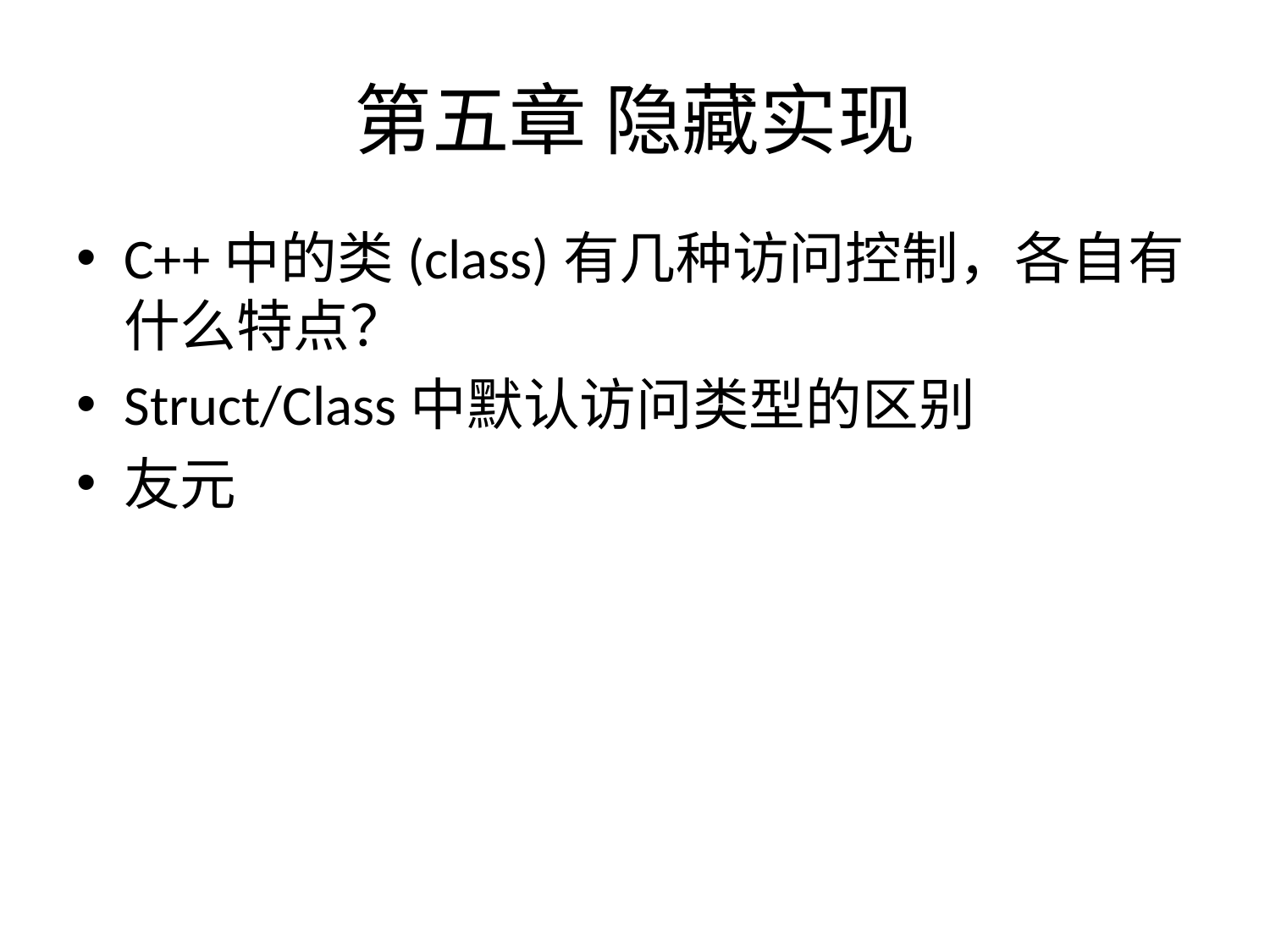

# 第五章 隐藏实现
C++中的类(class)有几种访问控制，各自有什么特点？
Struct/Class中默认访问类型的区别
友元